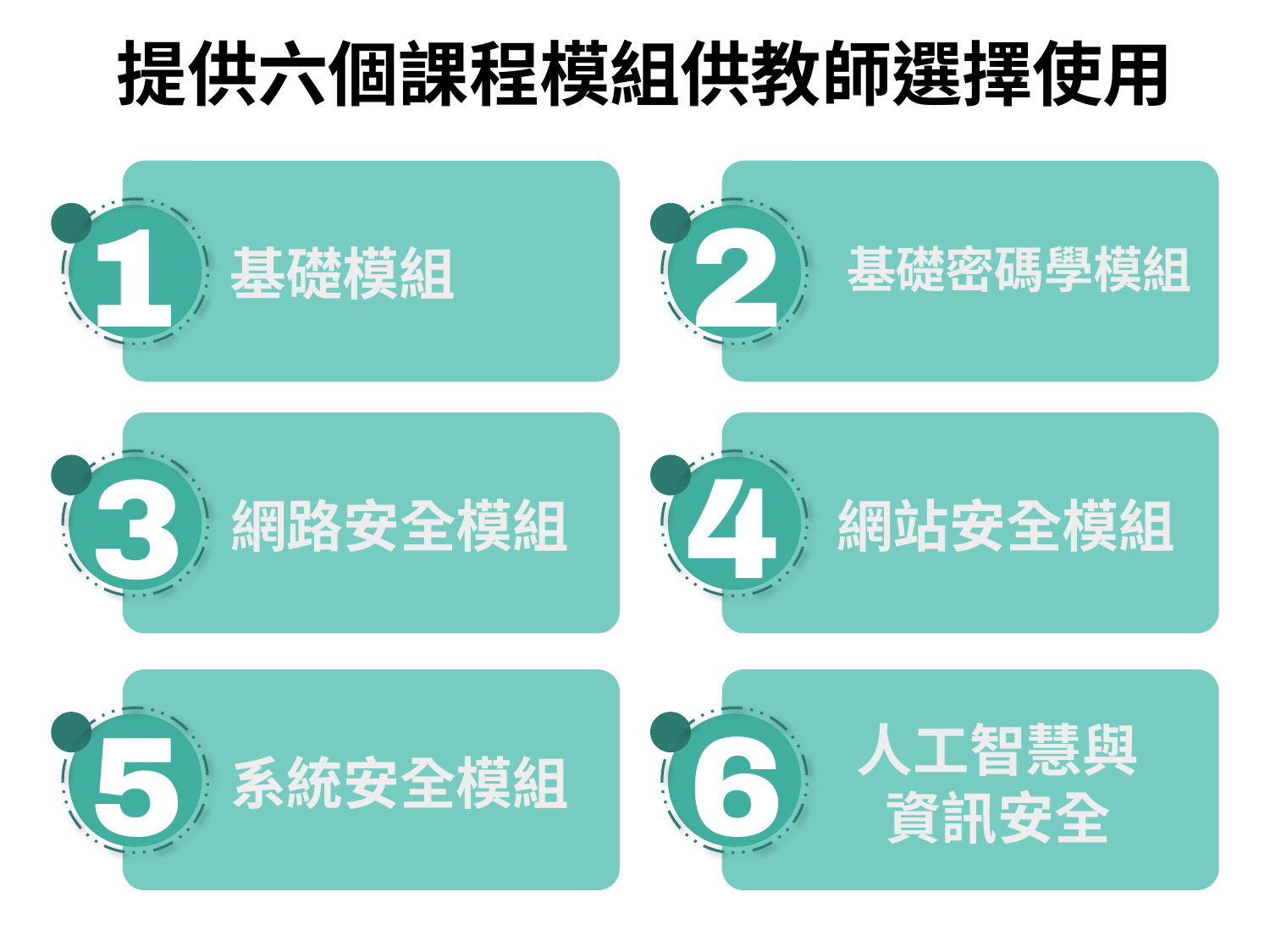

提供六個課程模組供教師選擇使用

1

基礎模組

2

基礎密碼學模組

4

網站安全模組

3

網路安全模組

5

系統安全模組

6

人工智慧與
資訊安全